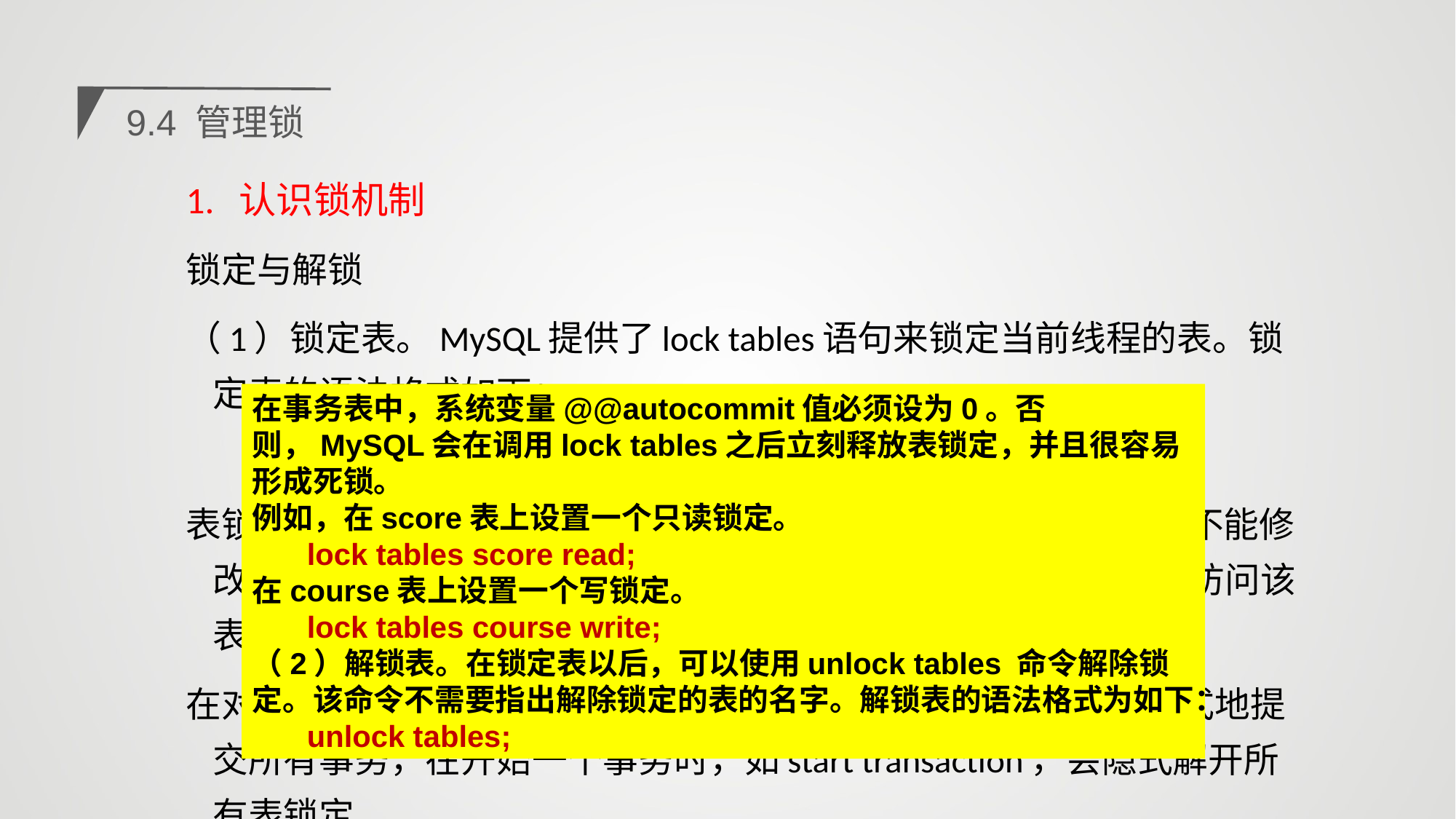

9.4 管理锁

1.  认识锁机制
锁定与解锁
（1）锁定表。MySQL提供了lock tables语句来锁定当前线程的表。锁定表的语法格式如下：
lock tables table_name[as alias]{read[local]|[low_priority]write}
表锁定支持以下类型的锁定。read锁确保用户可以读取表，但是不能修改表。write锁只有锁定该表的用户可以修改表，其他用户无法访问该表。
在对一个事务表使用表锁定的时候需要注意是：在锁定表时会隐式地提交所有事务，在开始一个事务时，如start transaction，会隐式解开所有表锁定。
在事务表中，系统变量@@autocommit值必须设为0。否则，MySQL会在调用lock tables之后立刻释放表锁定，并且很容易形成死锁。
例如，在score表上设置一个只读锁定。
lock tables score read;
在course表上设置一个写锁定。
lock tables course write;
（2）解锁表。在锁定表以后，可以使用unlock tables 命令解除锁定。该命令不需要指出解除锁定的表的名字。解锁表的语法格式为如下：
unlock tables;